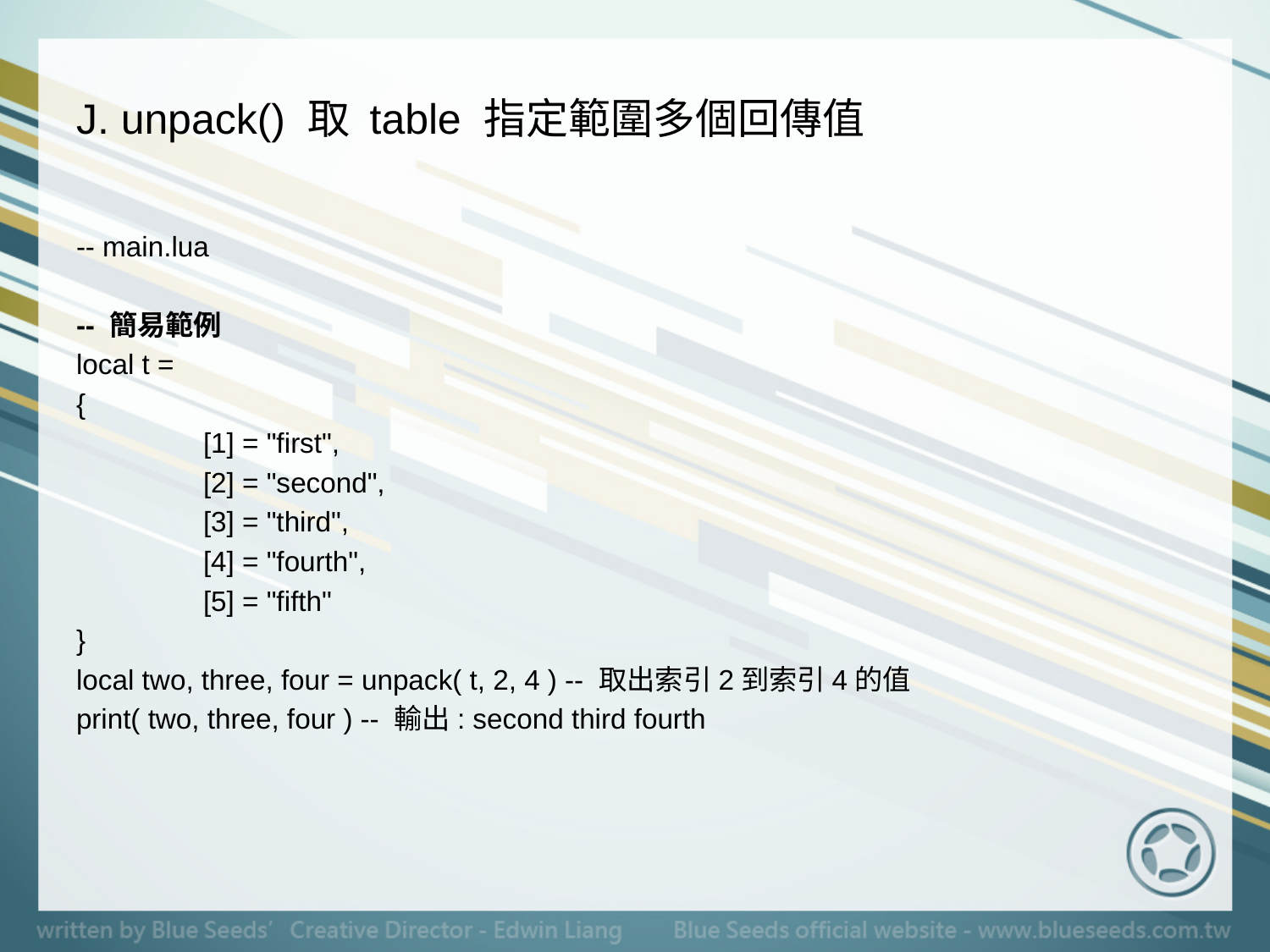

# J. unpack() 取 table 指定範圍多個回傳值
-- main.lua

-- 簡易範例
local t =
{
	[1] = "first",
	[2] = "second",
	[3] = "third",
	[4] = "fourth",
	[5] = "fifth"
}
local two, three, four = unpack( t, 2, 4 ) -- 取出索引2到索引4的值
print( two, three, four ) -- 輸出: second third fourth